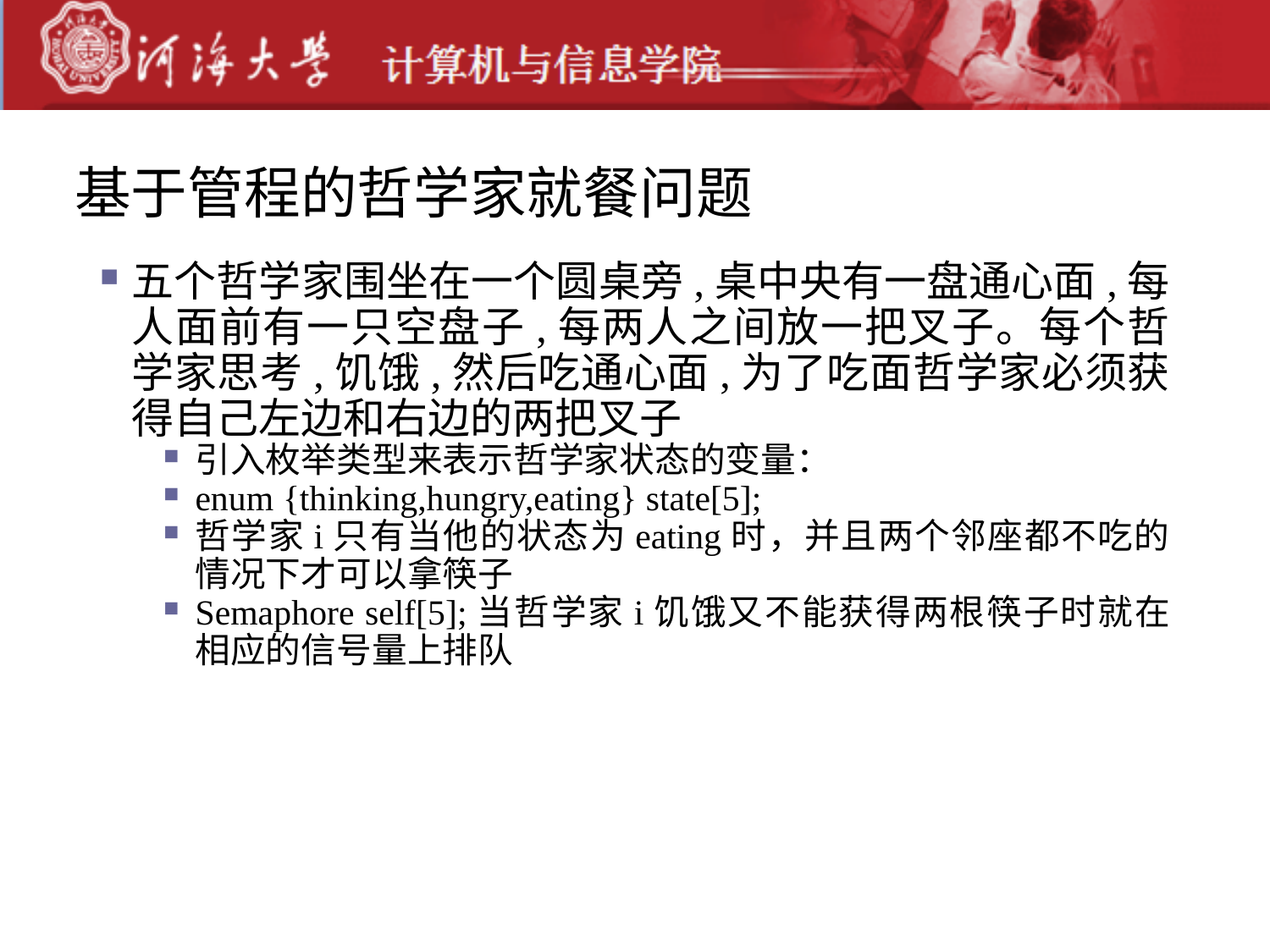

# 基于管程的哲学家就餐问题
五个哲学家围坐在一个圆桌旁,桌中央有一盘通心面,每人面前有一只空盘子,每两人之间放一把叉子。每个哲学家思考,饥饿,然后吃通心面,为了吃面哲学家必须获得自己左边和右边的两把叉子
引入枚举类型来表示哲学家状态的变量：
enum {thinking,hungry,eating} state[5];
哲学家i只有当他的状态为eating时，并且两个邻座都不吃的情况下才可以拿筷子
Semaphore self[5];当哲学家i饥饿又不能获得两根筷子时就在相应的信号量上排队